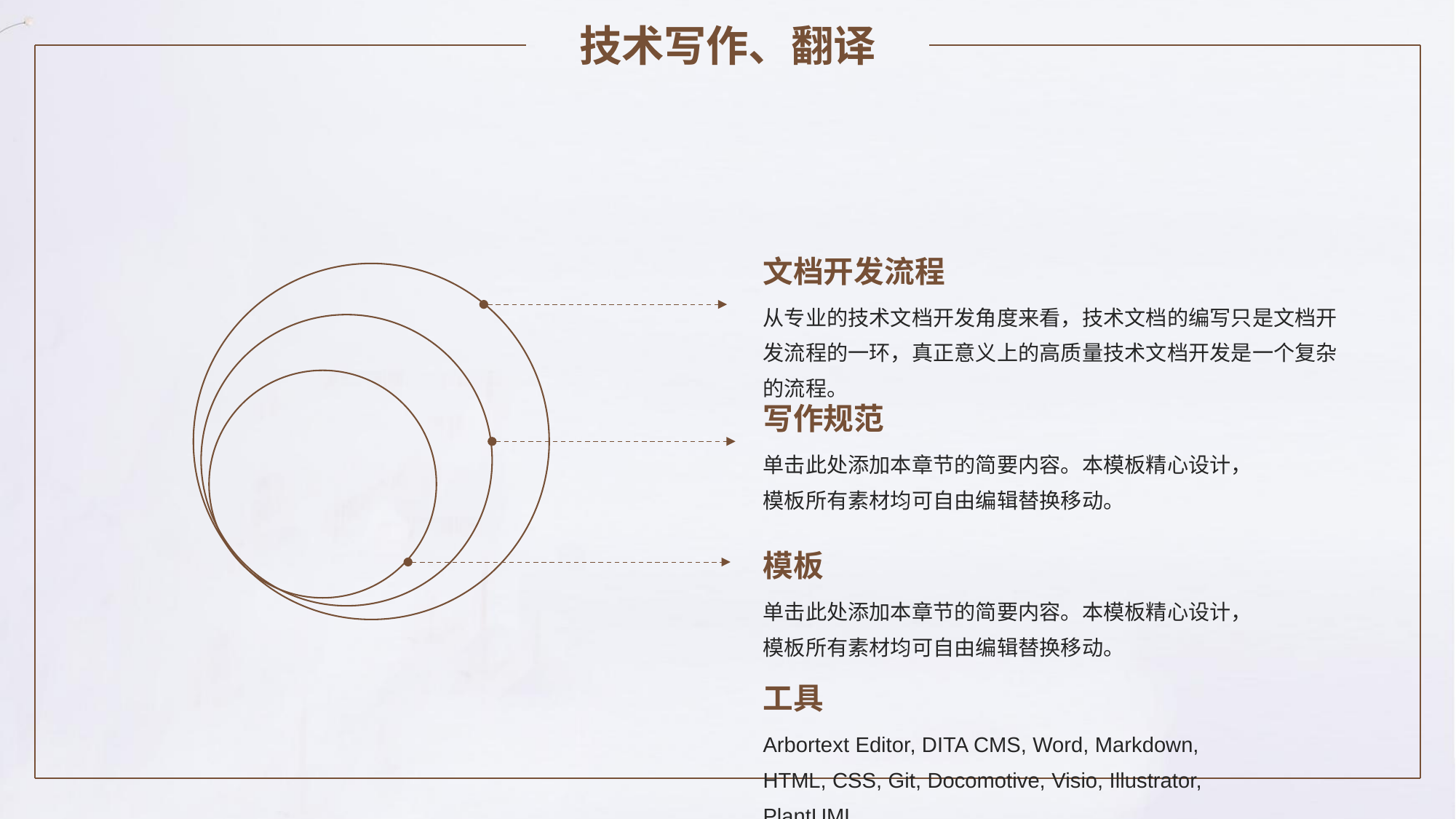

技术写作、翻译
文档开发流程
从专业的技术文档开发角度来看，技术文档的编写只是文档开发流程的一环，真正意义上的高质量技术文档开发是一个复杂的流程。

写作规范
单击此处添加本章节的简要内容。本模板精心设计，模板所有素材均可自由编辑替换移动。
模板
单击此处添加本章节的简要内容。本模板精心设计，模板所有素材均可自由编辑替换移动。
工具
Arbortext Editor, DITA CMS, Word, Markdown, HTML, CSS, Git, Docomotive, Visio, Illustrator, PlantUML